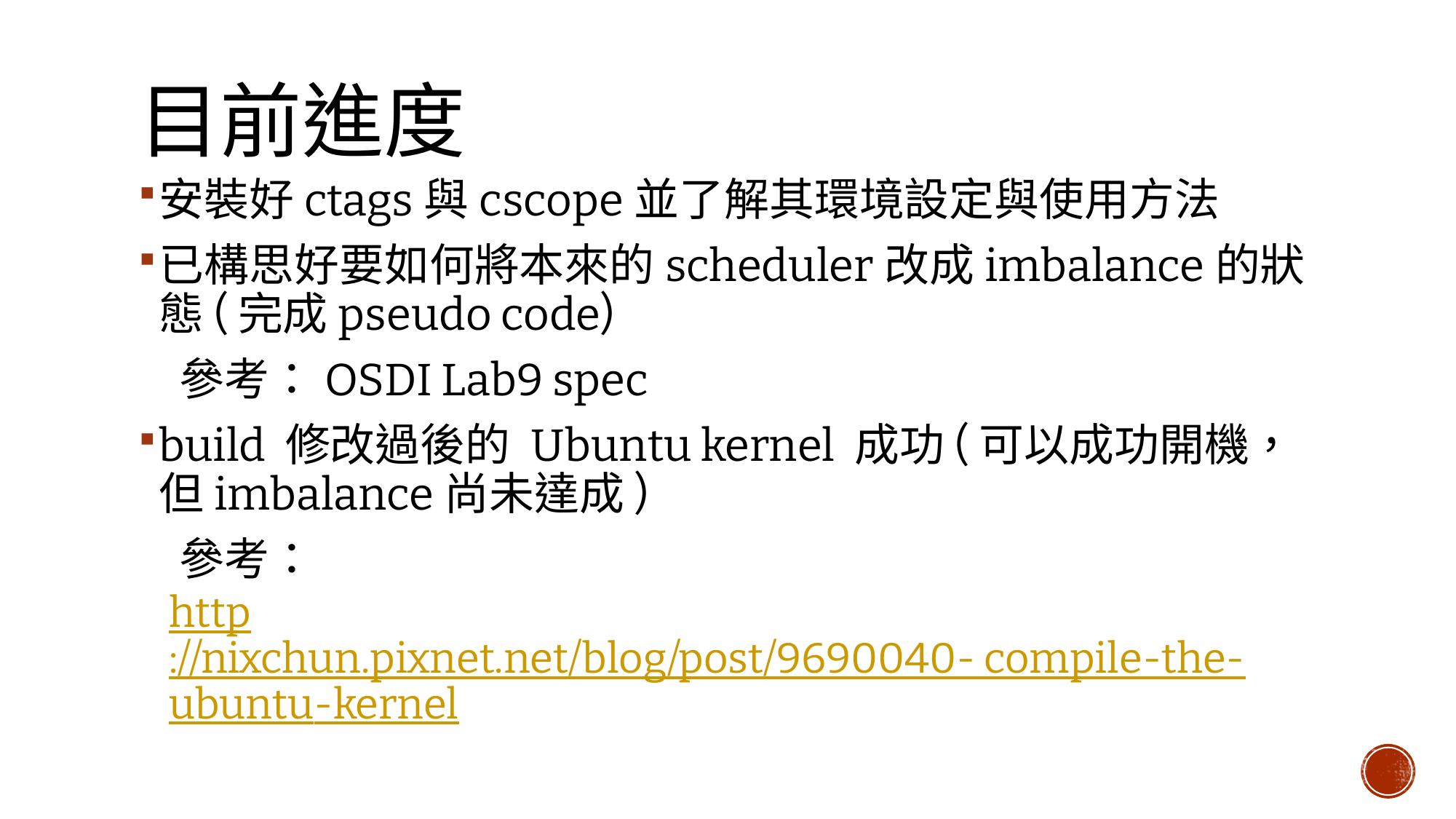

# 目前進度
安裝好ctags與cscope並了解其環境設定與使用方法
已構思好要如何將本來的scheduler改成imbalance的狀態(完成pseudo code)
   參考：OSDI Lab9 spec
build 修改過後的 Ubuntu kernel 成功(可以成功開機，但imbalance尚未達成)
   參考：
http://nixchun.pixnet.net/blog/post/9690040- compile-the-ubuntu-kernel